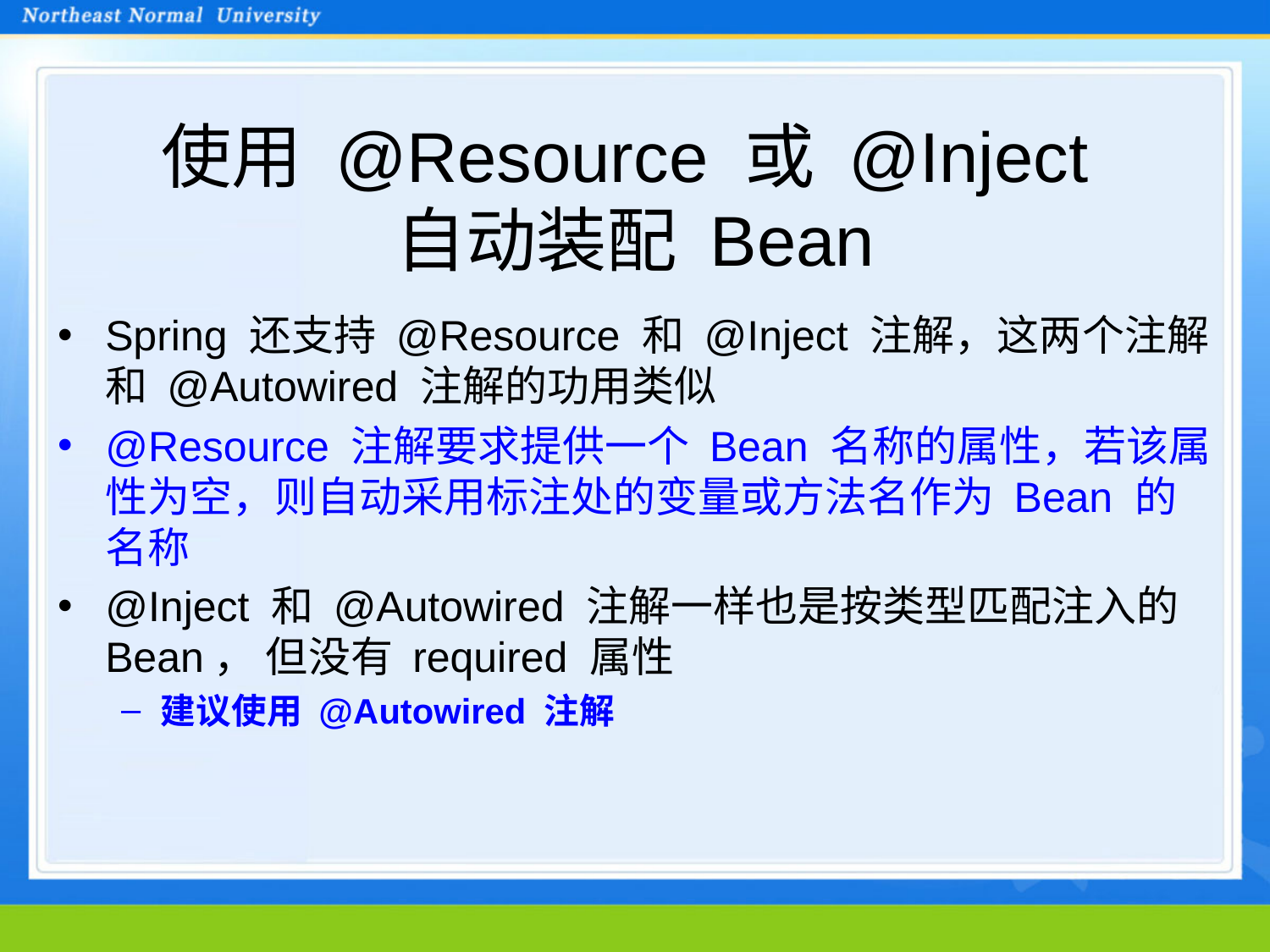

# 使用 @Resource 或 @Inject 自动装配 Bean
Spring 还支持 @Resource 和 @Inject 注解，这两个注解和 @Autowired 注解的功用类似
@Resource 注解要求提供一个 Bean 名称的属性，若该属性为空，则自动采用标注处的变量或方法名作为 Bean 的名称
@Inject 和 @Autowired 注解一样也是按类型匹配注入的 Bean， 但没有 required 属性
建议使用 @Autowired 注解